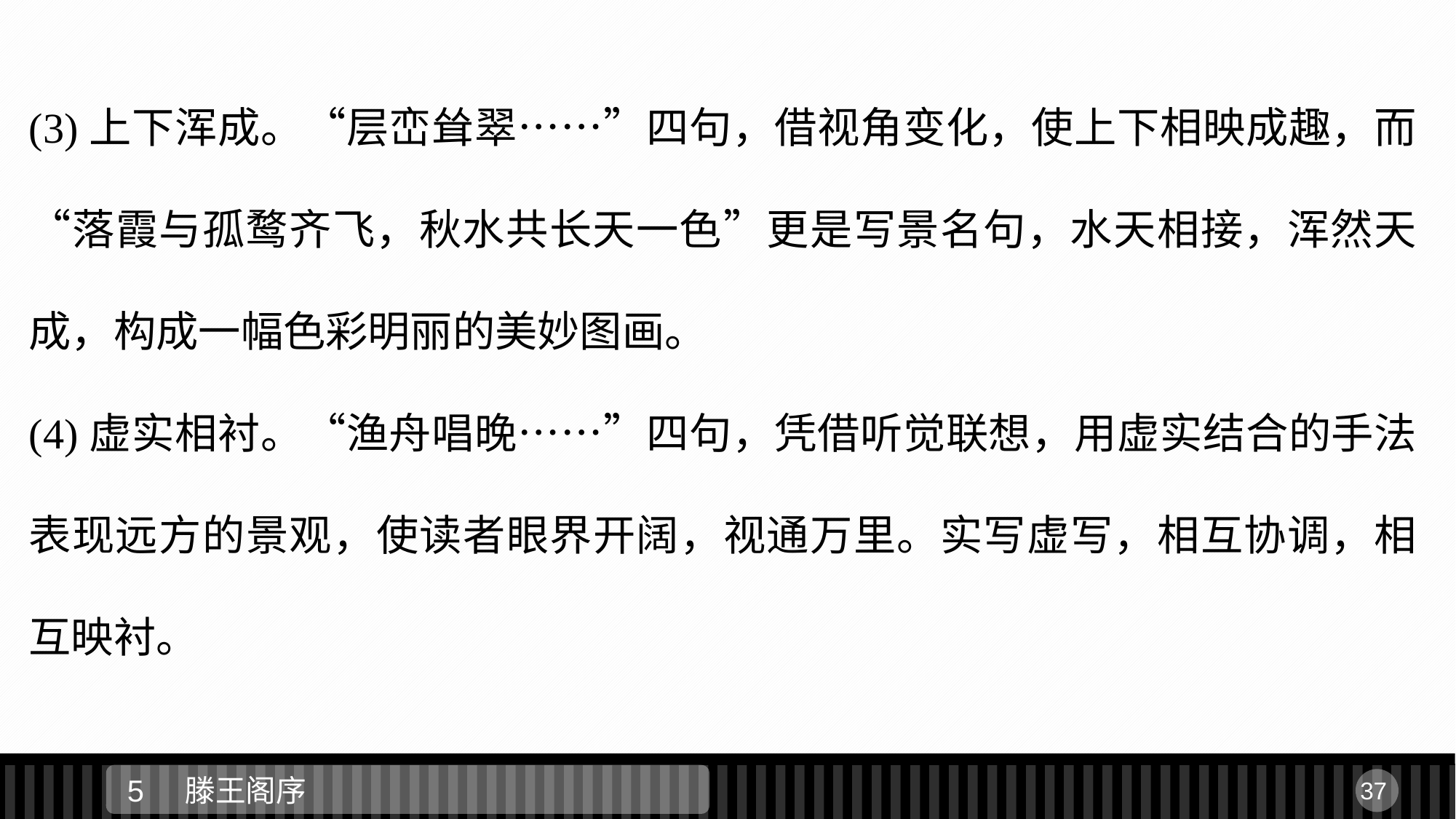

(3)上下浑成。“层峦耸翠……”四句，借视角变化，使上下相映成趣，而“落霞与孤鹜齐飞，秋水共长天一色”更是写景名句，水天相接，浑然天成，构成一幅色彩明丽的美妙图画。
(4)虚实相衬。“渔舟唱晚……”四句，凭借听觉联想，用虚实结合的手法表现远方的景观，使读者眼界开阔，视通万里。实写虚写，相互协调，相互映衬。